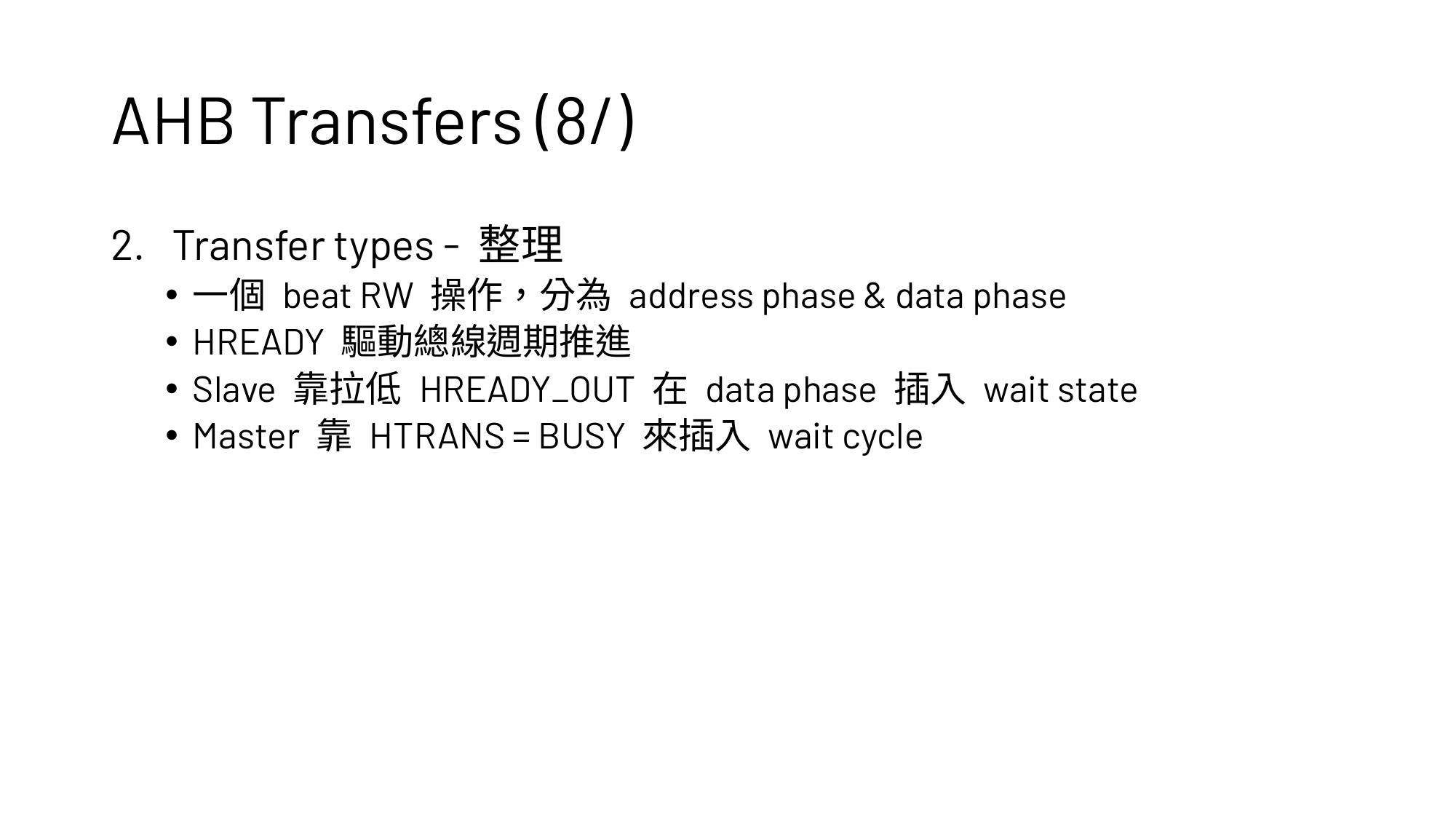

# AHB Transfers (8/)
Transfer types - 整理
一個 beat RW 操作，分為 address phase & data phase
HREADY 驅動總線週期推進
Slave 靠拉低 HREADY_OUT 在 data phase 插入 wait state
Master 靠 HTRANS = BUSY 來插入 wait cycle